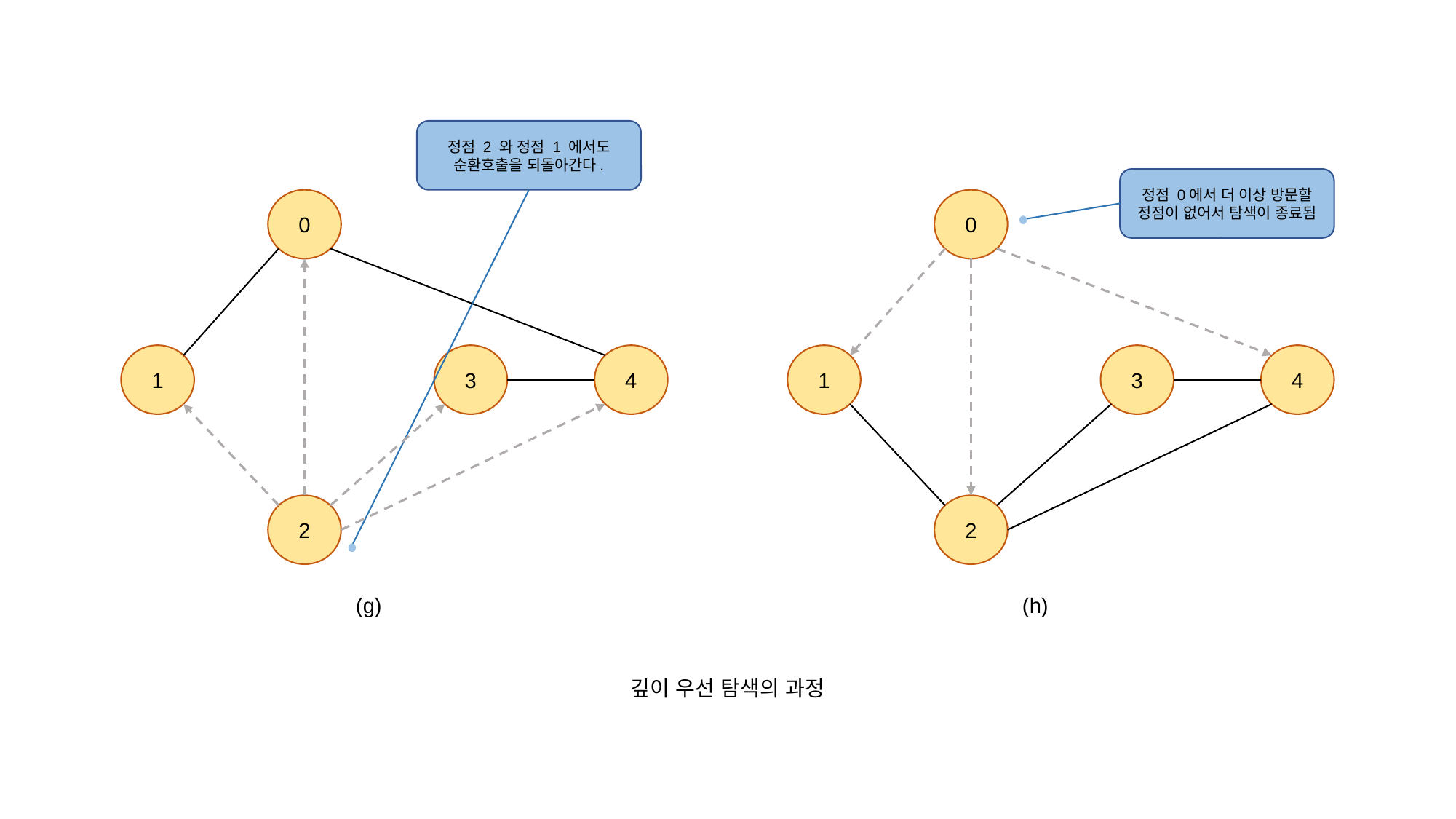

정점 2 와 정점 1 에서도 순환호출을 되돌아간다.
정점 0에서 더 이상 방문할 정점이 없어서 탐색이 종료됨
0
0

1
3
4
1
3
4
2
2

(g)
(h)
깊이 우선 탐색의 과정